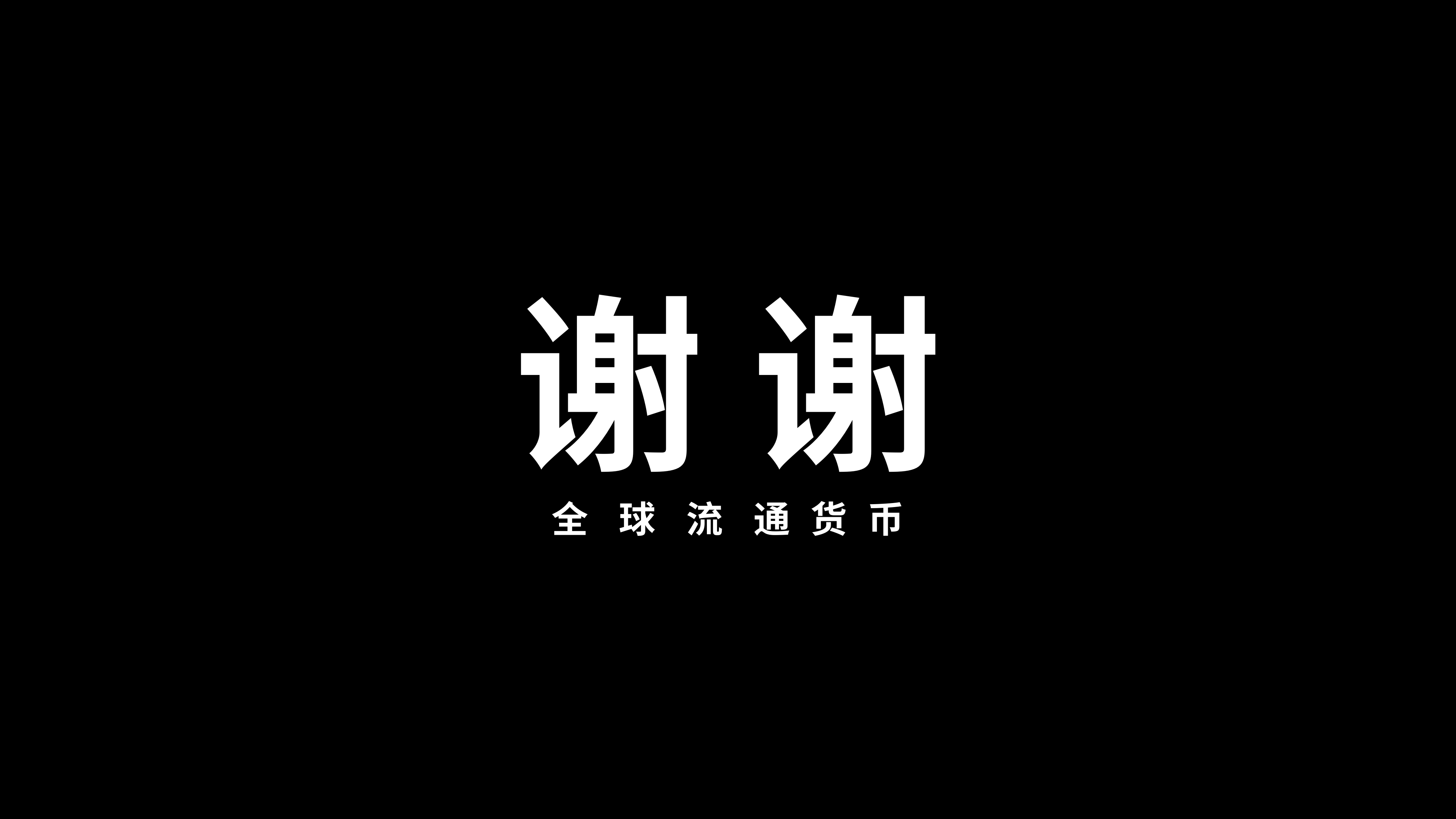

谢 谢
全   球   流   通  货  币